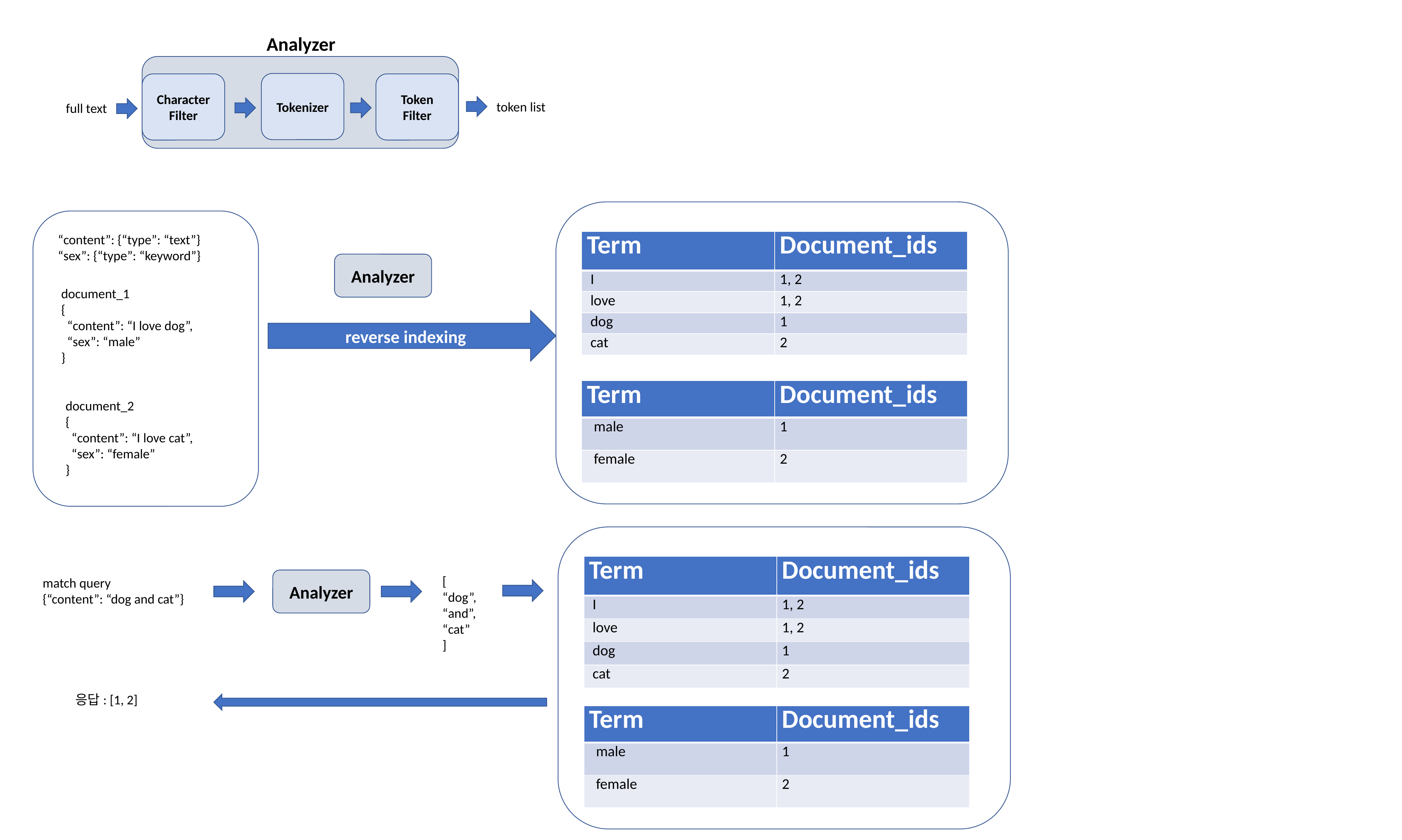

Analyzer

Tokenizer
Character
Filter
Token
Filter
token list

full text

“content”: {“type”: “text”}
“sex”: {“type”: “keyword”}
| Term | Document\_ids |
| --- | --- |
| I | 1, 2 |
| love | 1, 2 |
| dog | 1 |
| cat | 2 |
Analyzer
document_1
{
  “content”: “I love dog”,
  “sex”: “male”
}
reverse indexing
| Term | Document\_ids |
| --- | --- |
| male | 1 |
| female | 2 |
document_2
{
  “content”: “I love cat”,
  “sex”: “female”
}

| Term | Document\_ids |
| --- | --- |
| I | 1, 2 |
| love | 1, 2 |
| dog | 1 |
| cat | 2 |
Analyzer
[
“dog”,
“and”,
“cat”
]
match query
{“content”: “dog and cat”}

응답: [1, 2]

| Term | Document\_ids |
| --- | --- |
| male | 1 |
| female | 2 |